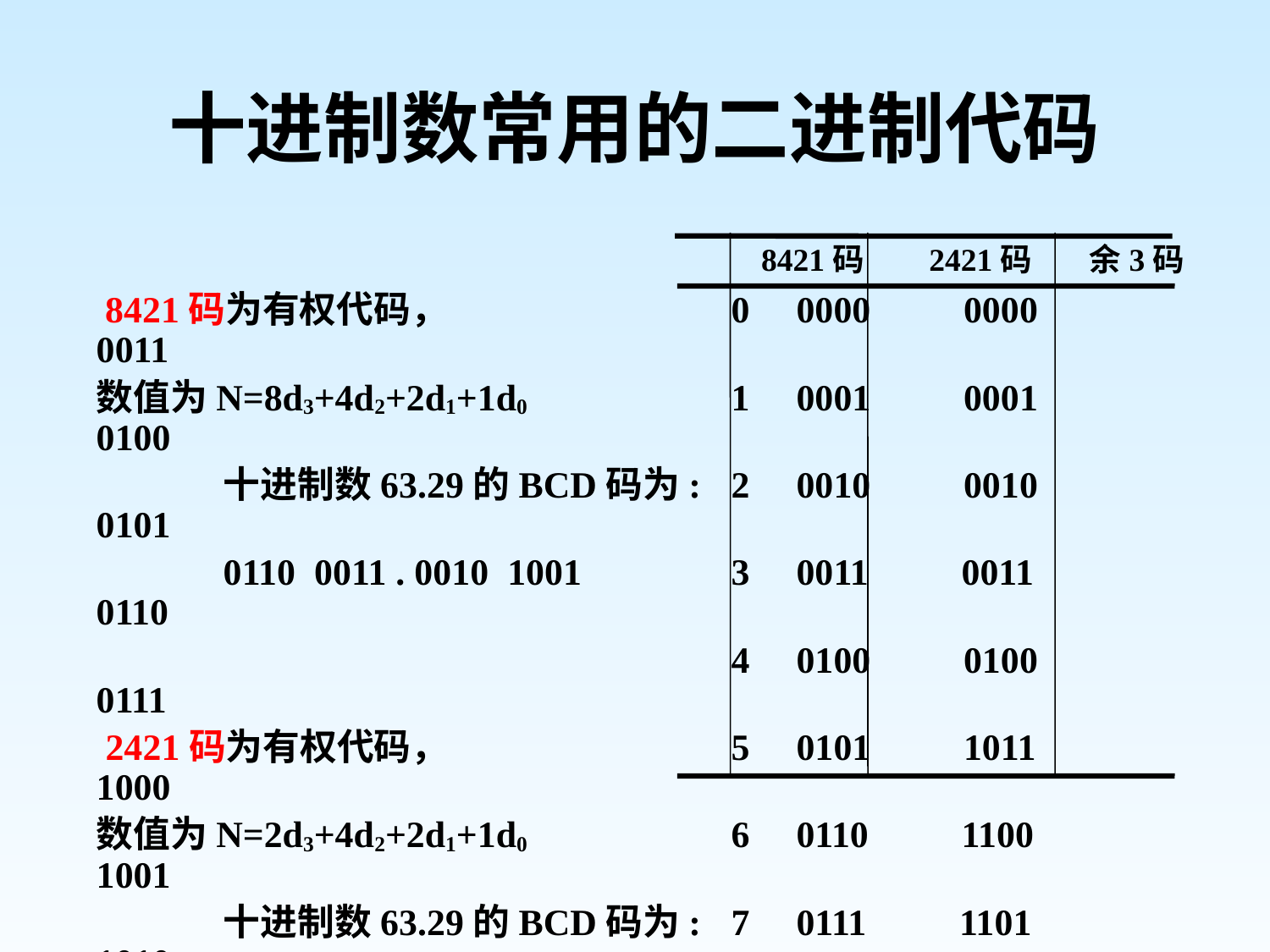

# 十进制数常用的二进制代码
		                               8421码        2421码        余3码
	 8421码为有权代码，			0     0000          0000             0011
	数值为N=8d3+4d2+2d1+1d0		1     0001          0001             0100
		十进制数63.29的BCD码为:	2     0010          0010             0101
		0110  0011 . 0010  1001		3     0011          0011             0110
	 					4     0100          0100             0111
	 2421码为有权代码，			5     0101          1011             1000
	数值为N=2d3+4d2+2d1+1d0 		6     0110          1100             1001
		十进制数63.29的BCD码为:	7     0111          1101             1010
		1100  0011 . 0010  1111		8     1000          1110             1011
	余3码为无权代码，对应8421码           9     1001          1111             1100
加3而得。

31